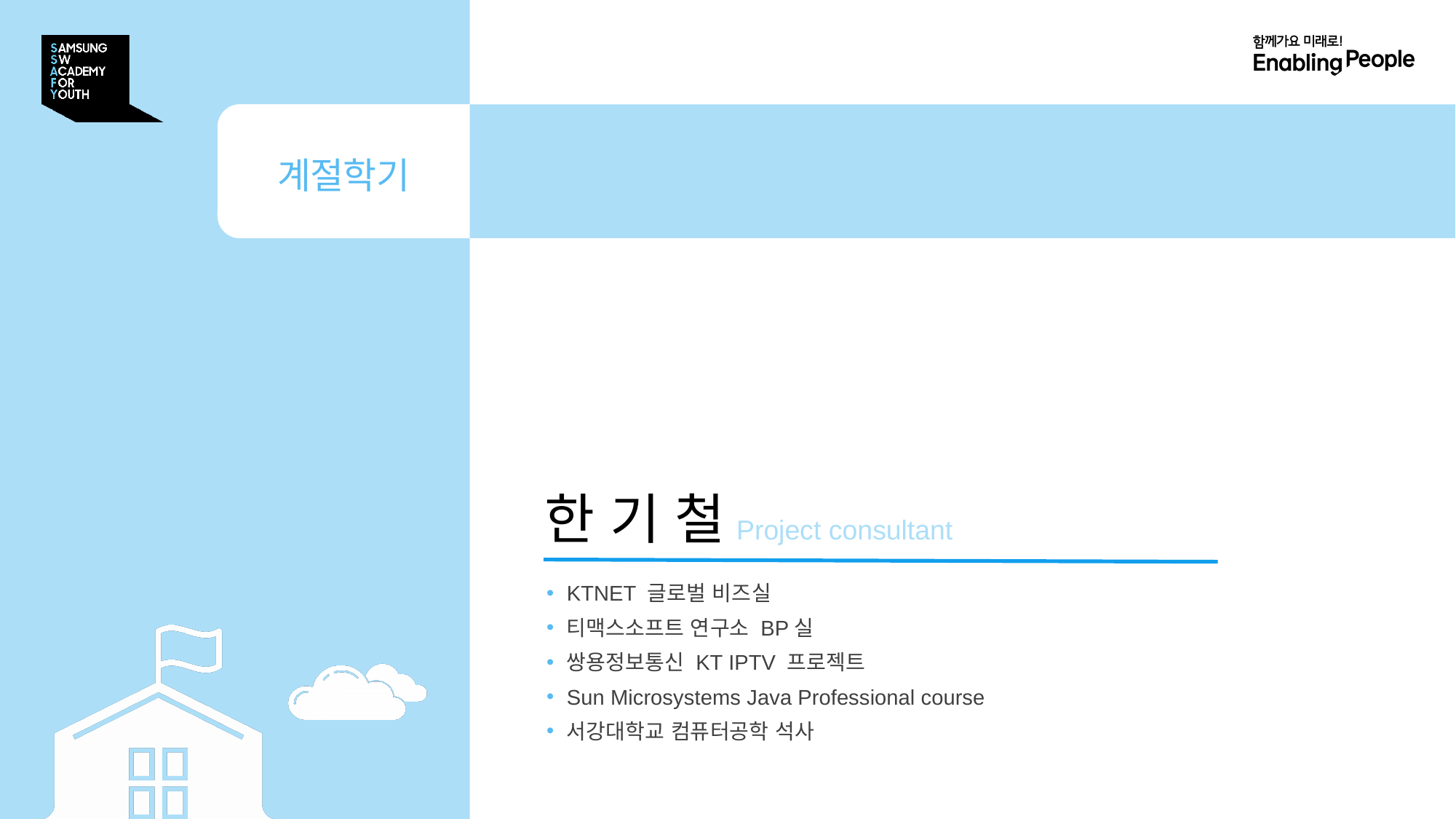

자기주도 PRJ : 스케줄러 활용
계절학기
한 기 철
Project consultant
KTNET 글로벌 비즈실
티맥스소프트 연구소 BP실
쌍용정보통신 KT IPTV 프로젝트
Sun Microsystems Java Professional course
서강대학교 컴퓨터공학 석사